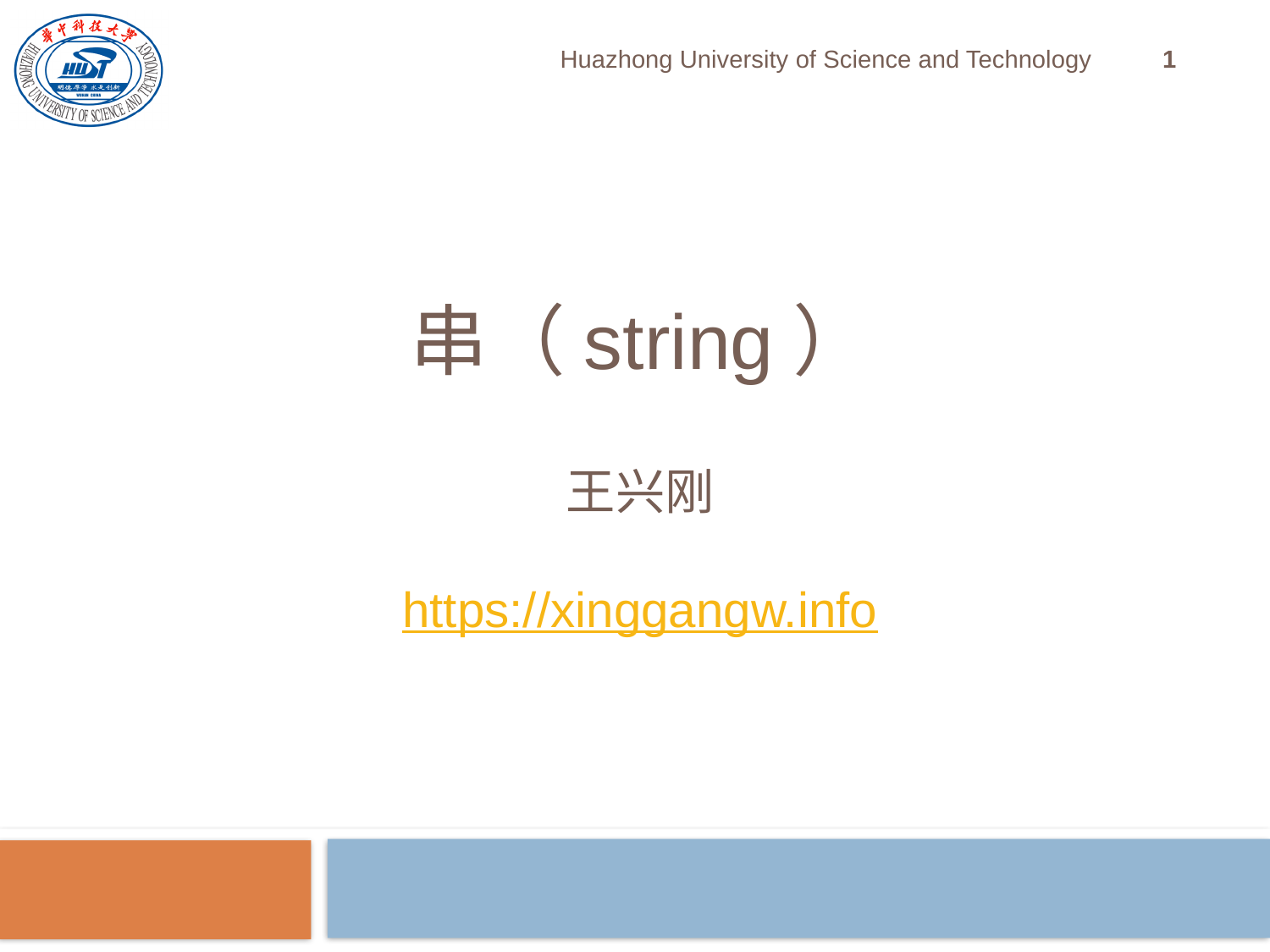

1
Huazhong University of Science and Technology
# 串（string）
王兴刚

https://xinggangw.info